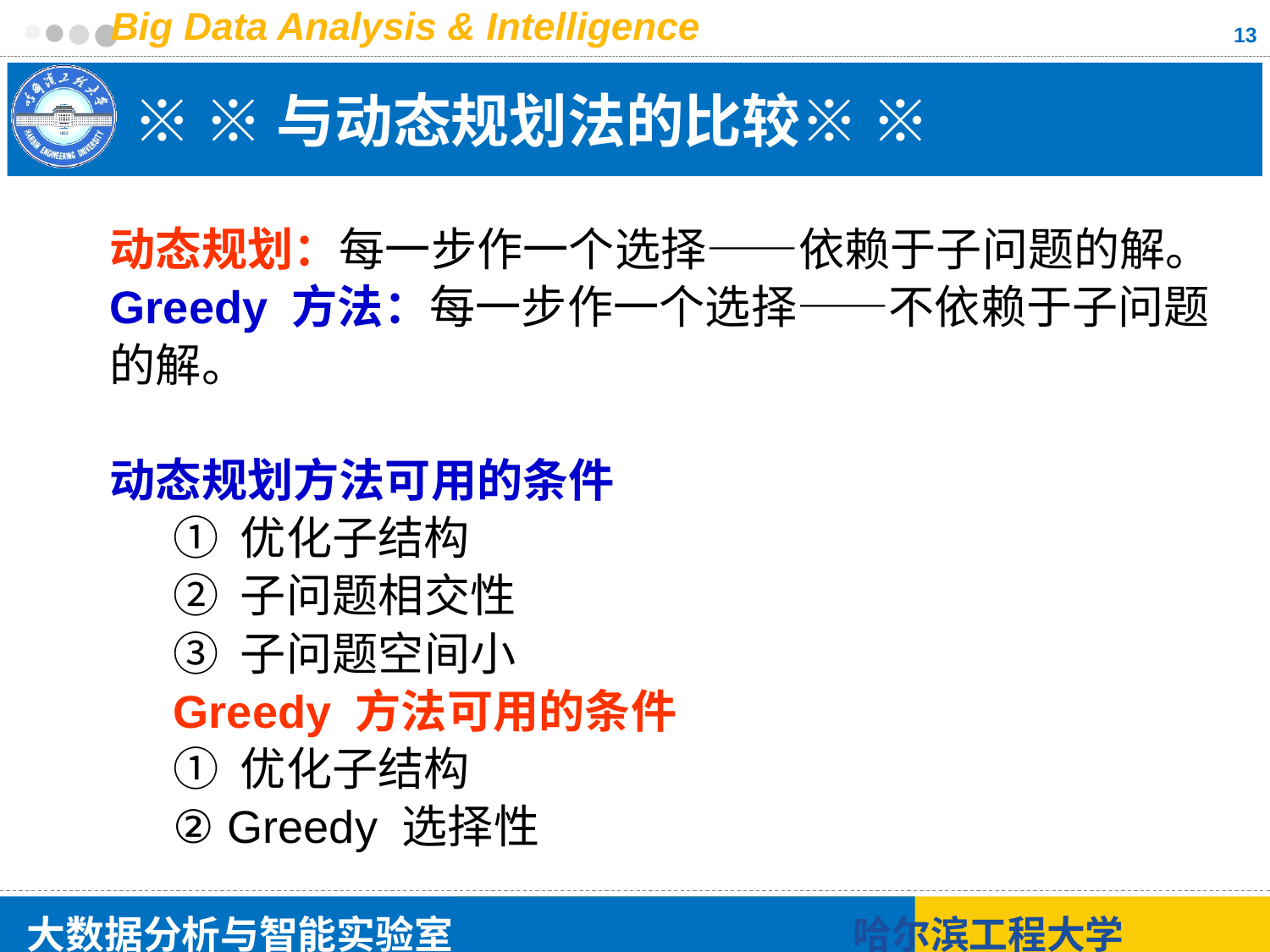

13
# ※ ※与动态规划法的比较※ ※
动态规划：每一步作一个选择——依赖于子问题的解。
Greedy 方法：每一步作一个选择——不依赖于子问题的解。

动态规划方法可用的条件
① 优化子结构
② 子问题相交性
③ 子问题空间小
Greedy 方法可用的条件
① 优化子结构
② Greedy 选择性